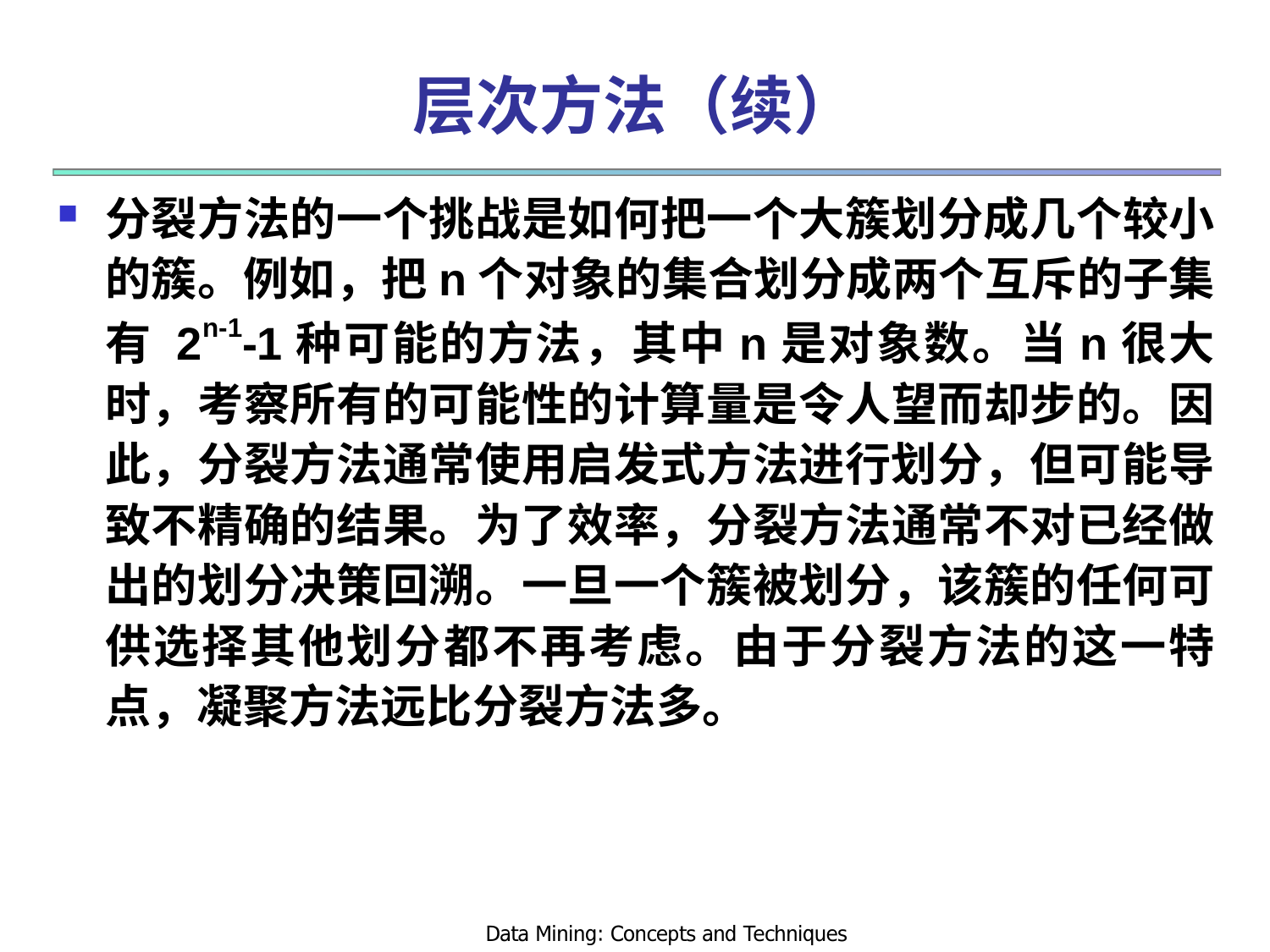

# 层次方法（续）
分裂方法的一个挑战是如何把一个大簇划分成几个较小的簇。例如，把n个对象的集合划分成两个互斥的子集有 2n-1-1种可能的方法，其中n是对象数。当n很大时，考察所有的可能性的计算量是令人望而却步的。因此，分裂方法通常使用启发式方法进行划分，但可能导致不精确的结果。为了效率，分裂方法通常不对已经做出的划分决策回溯。一旦一个簇被划分，该簇的任何可供选择其他划分都不再考虑。由于分裂方法的这一特点，凝聚方法远比分裂方法多。
Data Mining: Concepts and Techniques
37